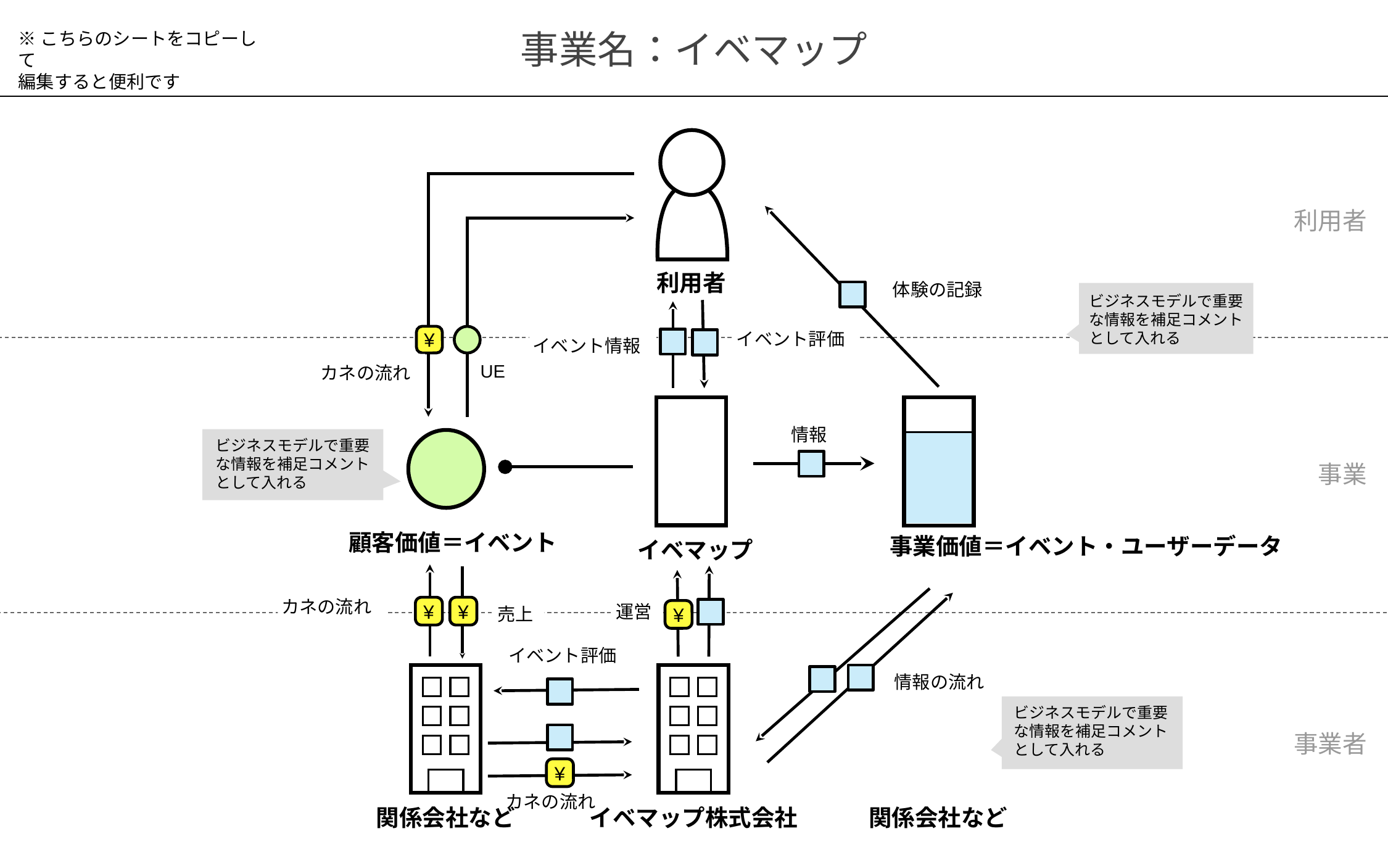

事業名：イベマップ
※こちらのシートをコピーして
編集すると便利です

図解の例

利用者

利用者
体験の記録

ビジネスモデルで重要な情報を補足コメントとして入れる
イベント評価
¥

イベント情報
カネの流れ
UE

情報

ビジネスモデルで重要な情報を補足コメントとして入れる

事業
顧客価値＝イベント
事業価値＝イベント・ユーザーデータ
イベマップ
カネの流れ
¥
¥

運営
¥
売上
イベント評価
情報の流れ

ビジネスモデルで重要な情報を補足コメントとして入れる

事業者
¥
カネの流れ
関係会社など
イベマップ株式会社
関係会社など